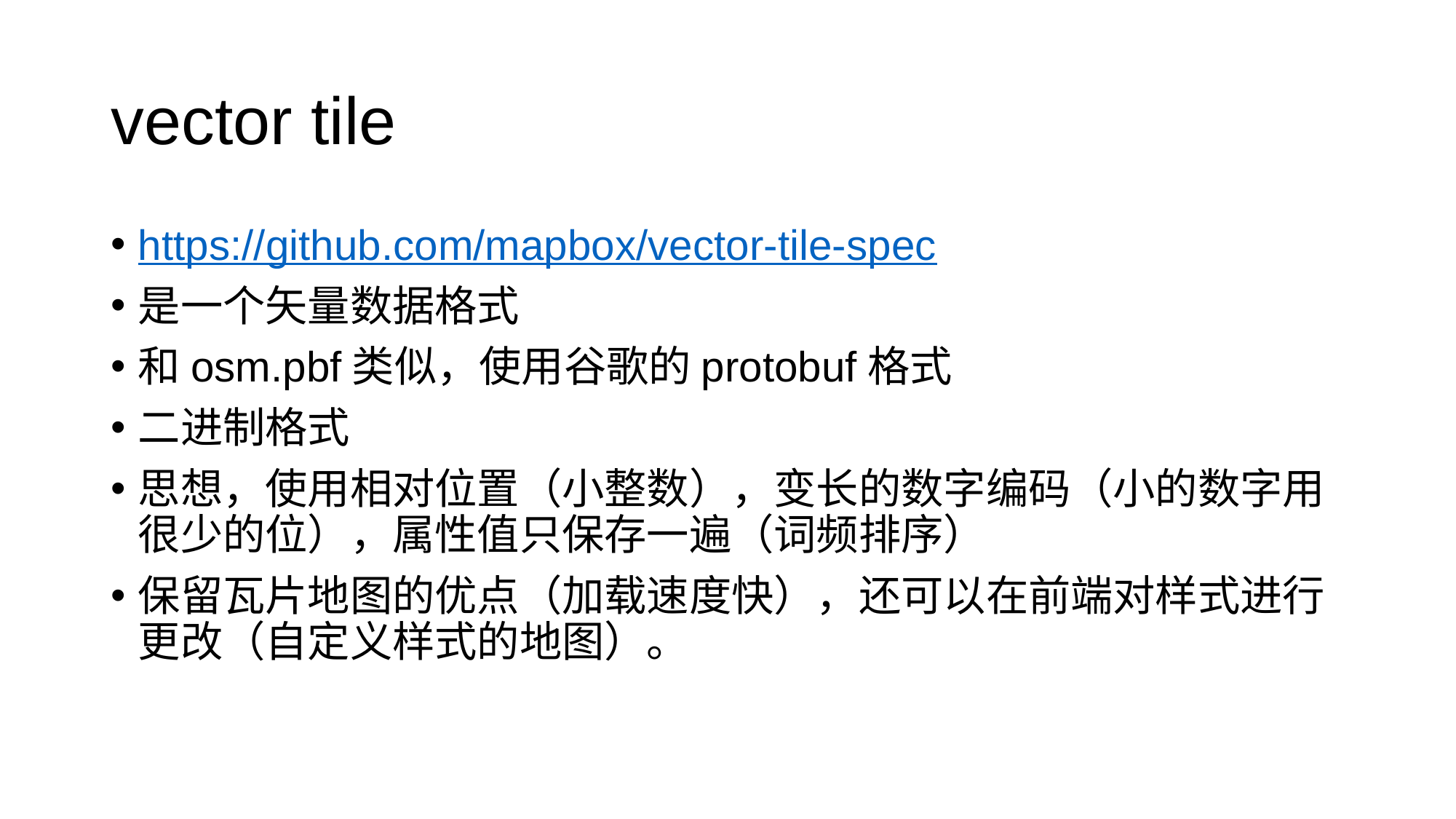

# vector tile
https://github.com/mapbox/vector-tile-spec
是一个矢量数据格式
和osm.pbf类似，使用谷歌的protobuf格式
二进制格式
思想，使用相对位置（小整数），变长的数字编码（小的数字用很少的位），属性值只保存一遍（词频排序）
保留瓦片地图的优点（加载速度快），还可以在前端对样式进行更改（自定义样式的地图）。